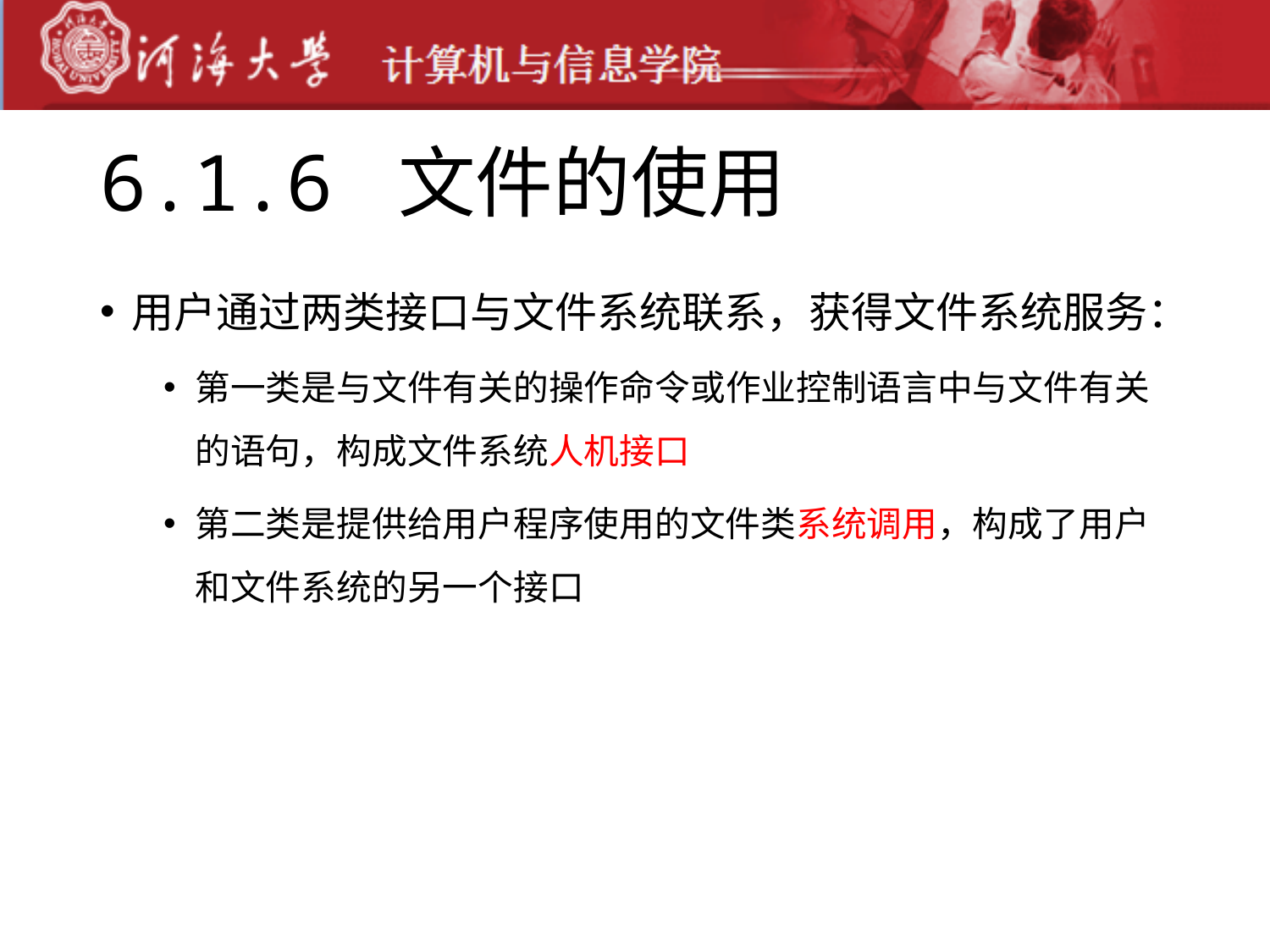

# 6.1.6 文件的使用
用户通过两类接口与文件系统联系，获得文件系统服务：
第一类是与文件有关的操作命令或作业控制语言中与文件有关的语句，构成文件系统人机接口
第二类是提供给用户程序使用的文件类系统调用，构成了用户和文件系统的另一个接口